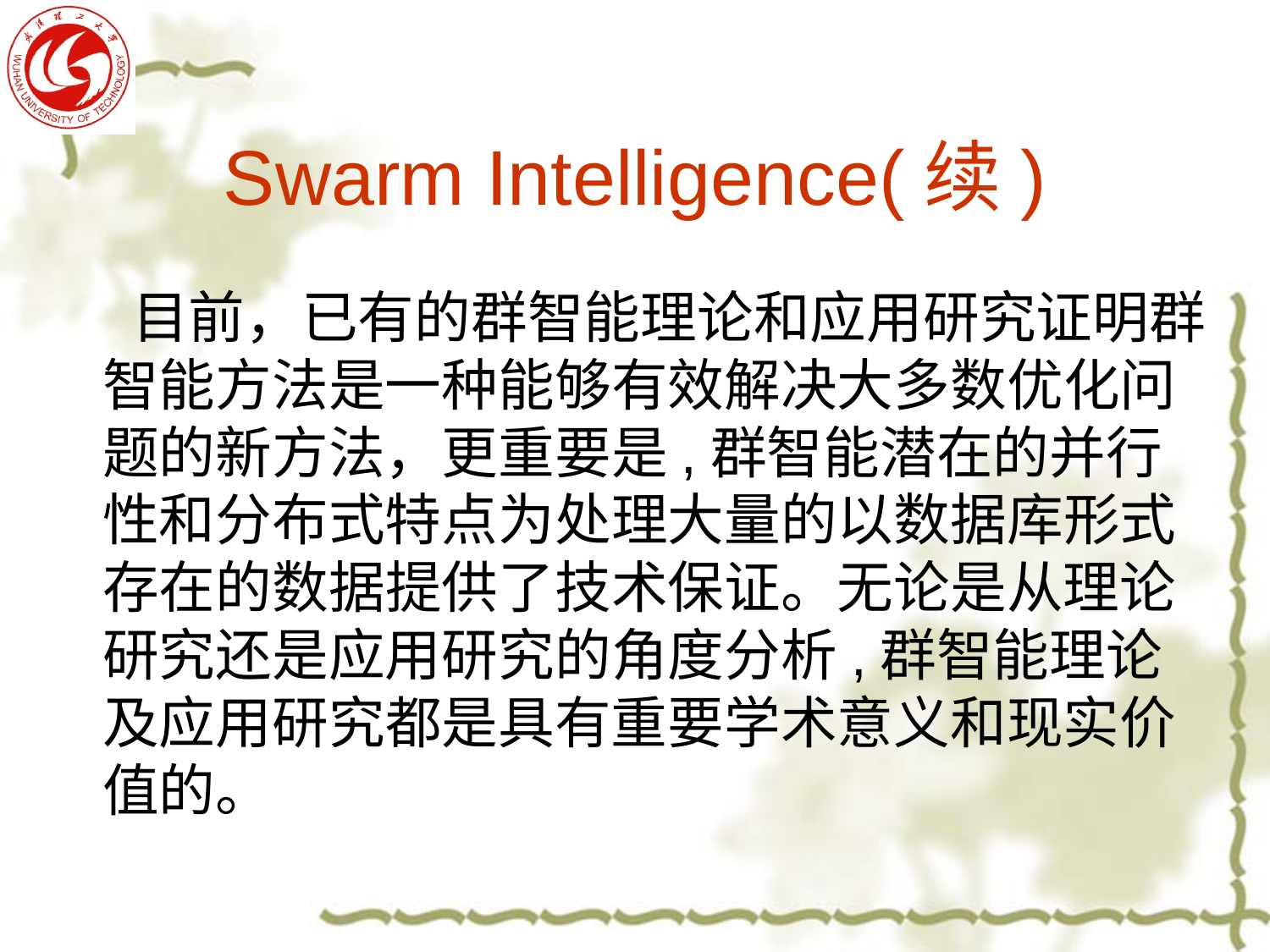

# Swarm Intelligence(续)
     目前，已有的群智能理论和应用研究证明群智能方法是一种能够有效解决大多数优化问题的新方法，更重要是,群智能潜在的并行性和分布式特点为处理大量的以数据库形式存在的数据提供了技术保证。无论是从理论研究还是应用研究的角度分析,群智能理论及应用研究都是具有重要学术意义和现实价值的。